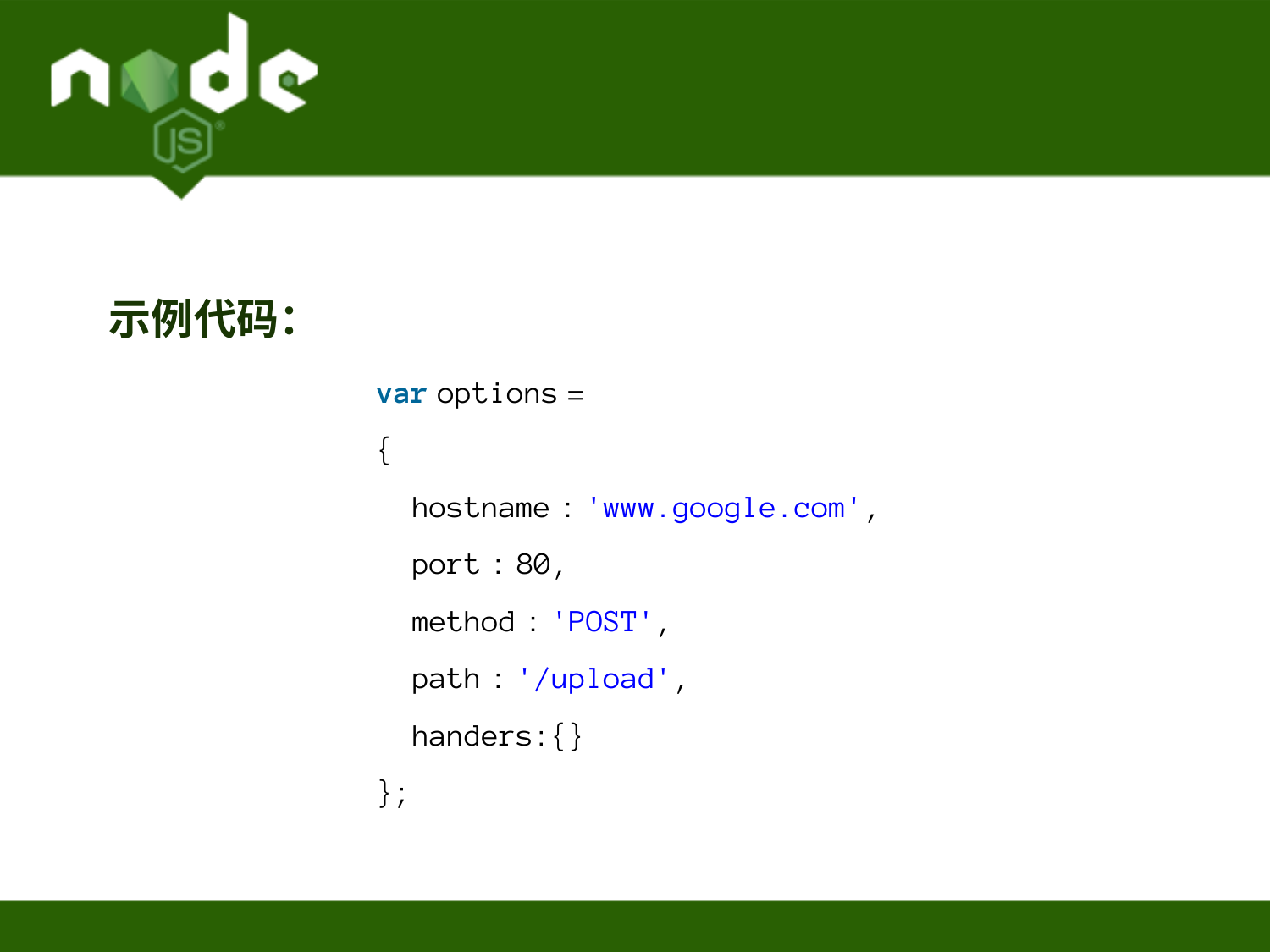

示例代码：
var options =
{
    hostname : 'www.google.com',
    port : 80,
    method : 'POST',
    path : '/upload',
    handers:{}
};